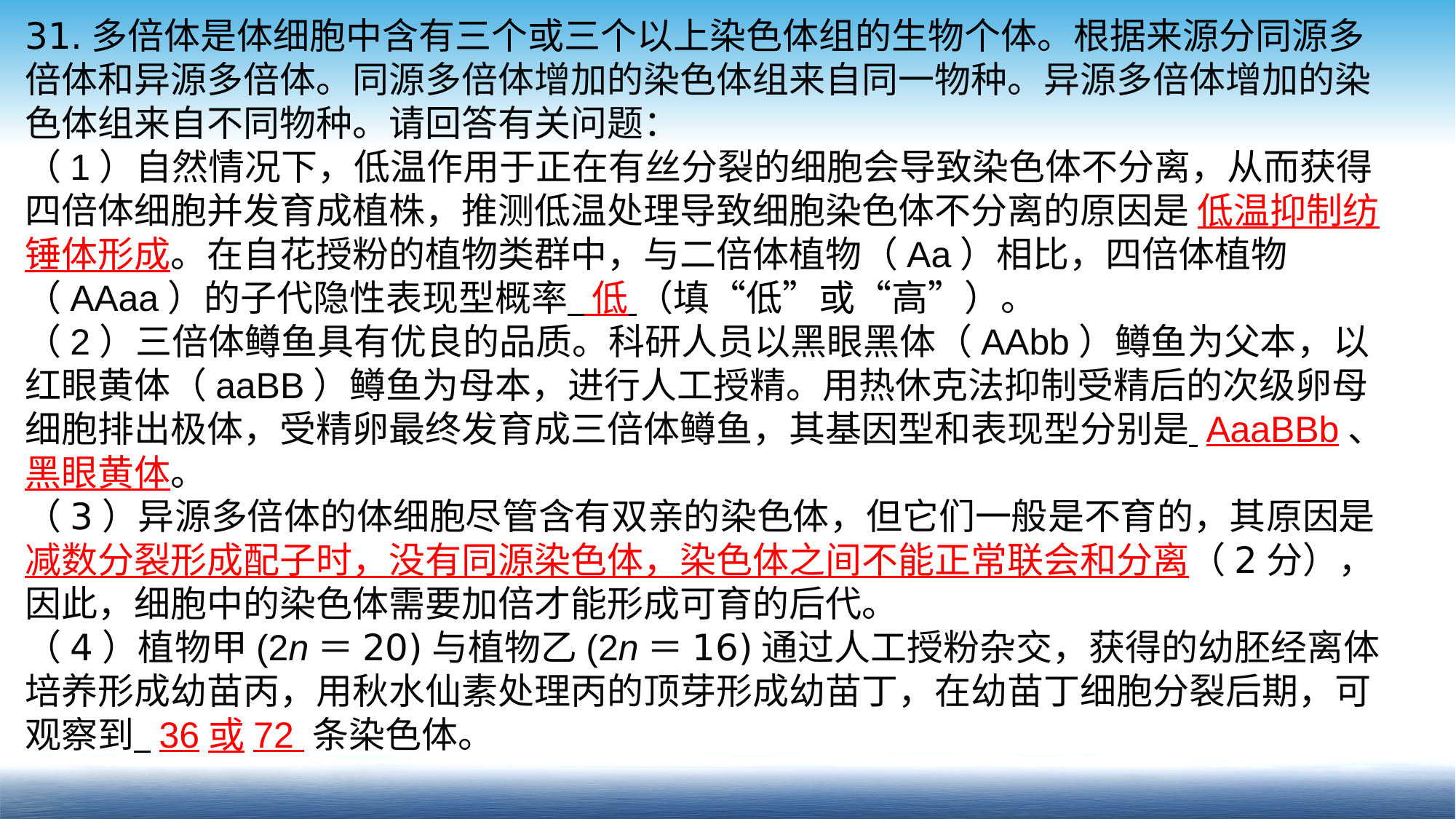

31.多倍体是体细胞中含有三个或三个以上染色体组的生物个体。根据来源分同源多倍体和异源多倍体。同源多倍体增加的染色体组来自同一物种。异源多倍体增加的染色体组来自不同物种。请回答有关问题：
（1）自然情况下，低温作用于正在有丝分裂的细胞会导致染色体不分离，从而获得四倍体细胞并发育成植株，推测低温处理导致细胞染色体不分离的原因是 低温抑制纺锤体形成。在自花授粉的植物类群中，与二倍体植物（Aa）相比，四倍体植物（AAaa）的子代隐性表现型概率   低 （填“低”或“高”）。
（2）三倍体鳟鱼具有优良的品质。科研人员以黑眼黑体（AAbb）鳟鱼为父本，以红眼黄体（aaBB）鳟鱼为母本，进行人工授精。用热休克法抑制受精后的次级卵母细胞排出极体，受精卵最终发育成三倍体鳟鱼，其基因型和表现型分别是 AaaBBb、黑眼黄体。
（3）异源多倍体的体细胞尽管含有双亲的染色体，但它们一般是不育的，其原因是
减数分裂形成配子时，没有同源染色体，染色体之间不能正常联会和分离（2分），因此，细胞中的染色体需要加倍才能形成可育的后代。
（4）植物甲(2n＝20)与植物乙(2n＝16)通过人工授粉杂交，获得的幼胚经离体培养形成幼苗丙，用秋水仙素处理丙的顶芽形成幼苗丁，在幼苗丁细胞分裂后期，可观察到  36或72 条染色体。